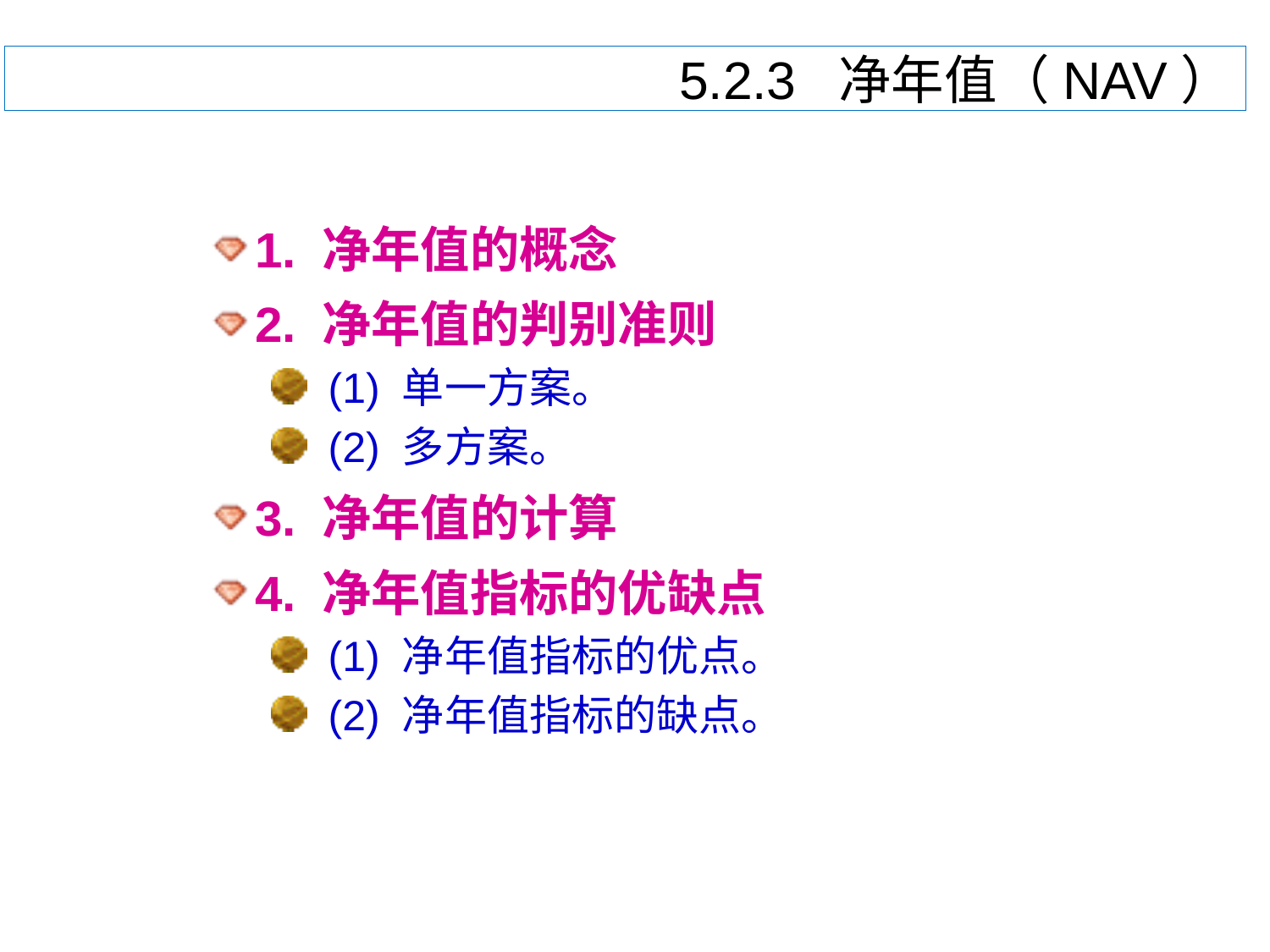

1
# 5.2.3  净年值（NAV）
1. 净年值的概念
2. 净年值的判别准则
(1) 单一方案。
(2) 多方案。
3. 净年值的计算
4. 净年值指标的优缺点
(1) 净年值指标的优点。
(2) 净年值指标的缺点。